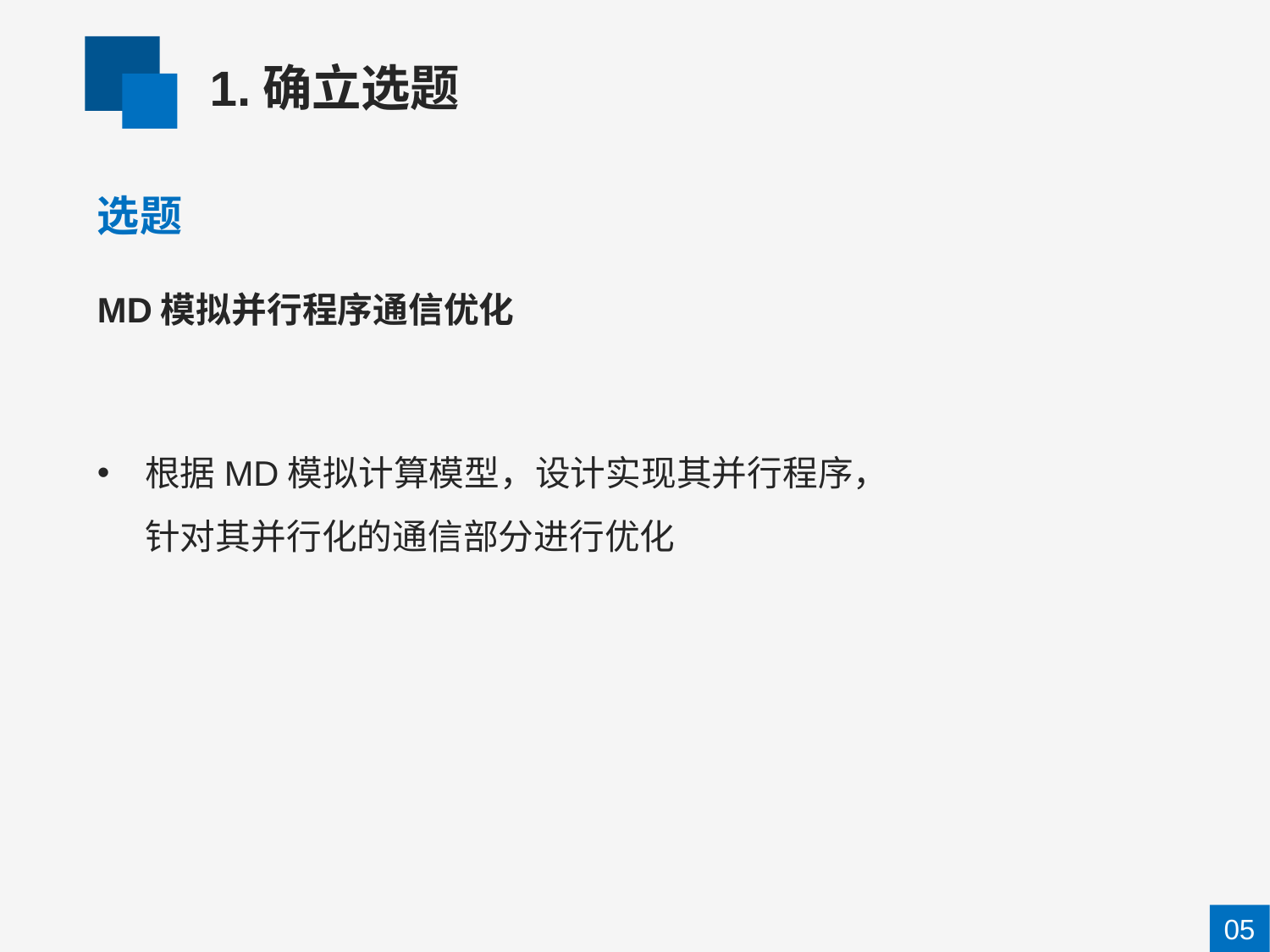

1.确立选题
选题
MD模拟并行程序通信优化
根据MD模拟计算模型，设计实现其并行程序，针对其并行化的通信部分进行优化

05